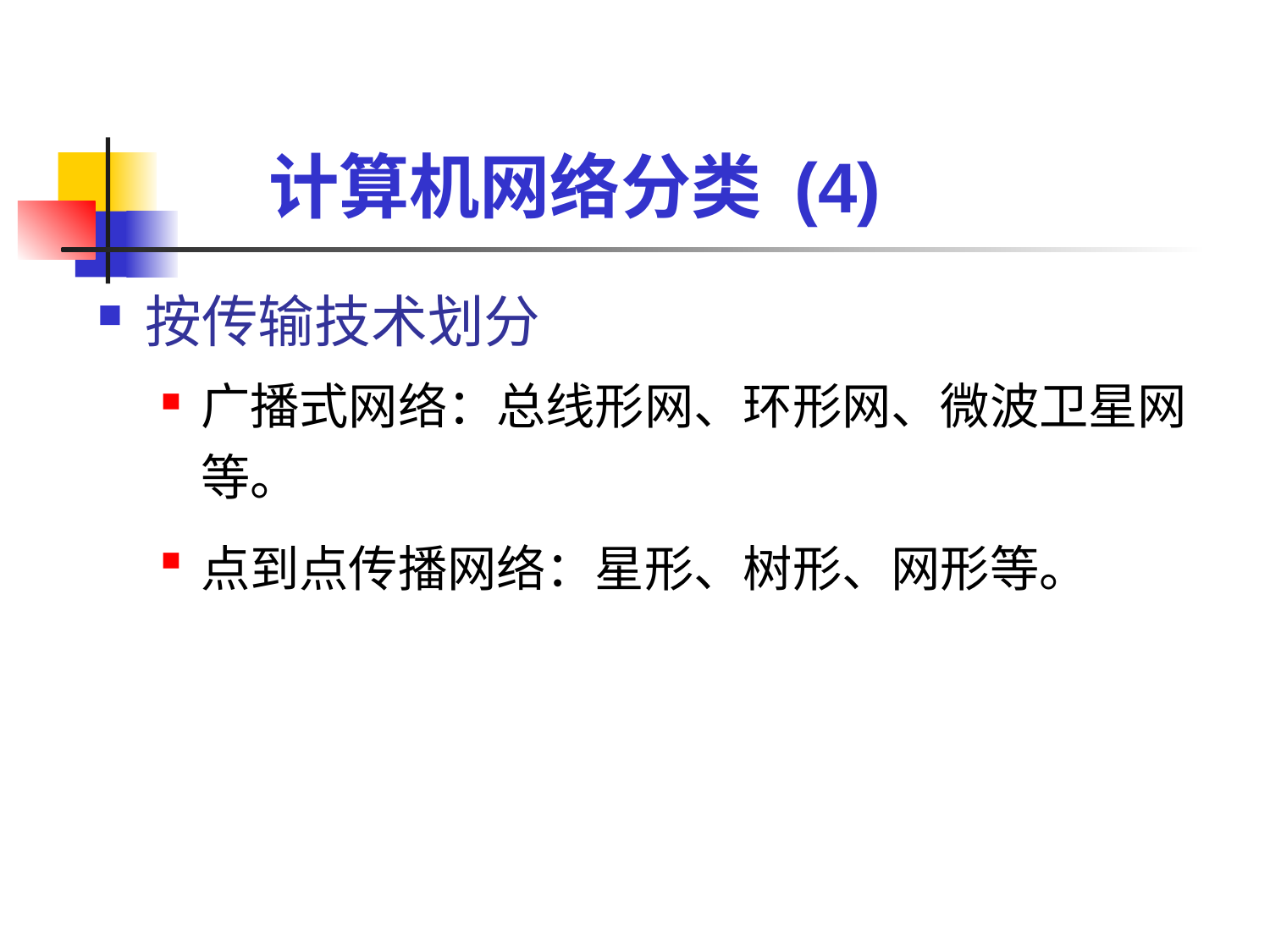

计算机网络分类 (4)
按传输技术划分
广播式网络：总线形网、环形网、微波卫星网等。
点到点传播网络：星形、树形、网形等。